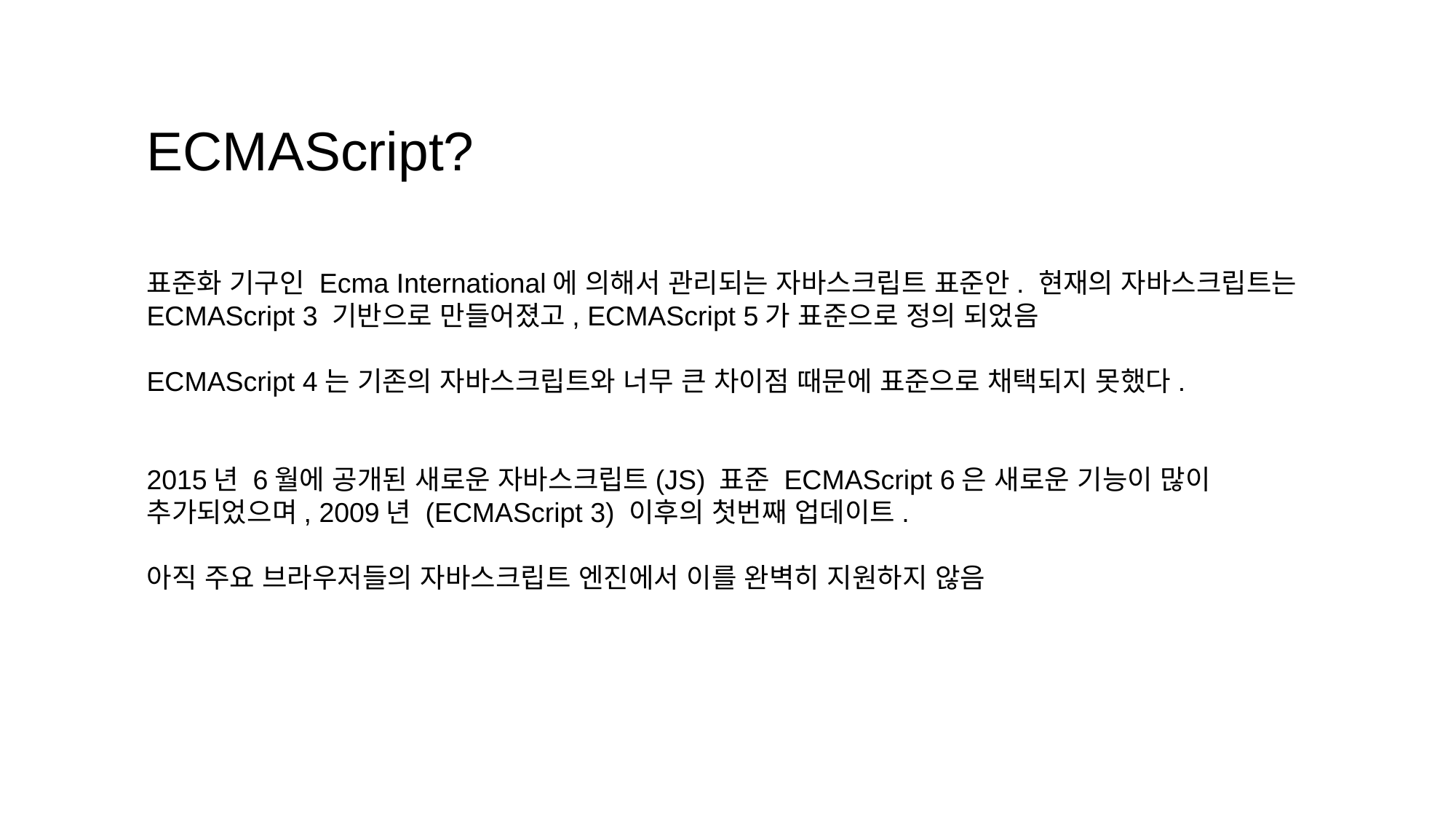

ECMAScript?
표준화 기구인 Ecma International에 의해서 관리되는 자바스크립트 표준안. 현재의 자바스크립트는 ECMAScript 3 기반으로 만들어졌고, ECMAScript 5가 표준으로 정의 되었음

ECMAScript 4는 기존의 자바스크립트와 너무 큰 차이점 때문에 표준으로 채택되지 못했다.

2015년 6월에 공개된 새로운 자바스크립트(JS) 표준 ECMAScript 6은 새로운 기능이 많이 추가되었으며, 2009년 (ECMAScript 3) 이후의 첫번째 업데이트.

아직 주요 브라우저들의 자바스크립트 엔진에서 이를 완벽히 지원하지 않음